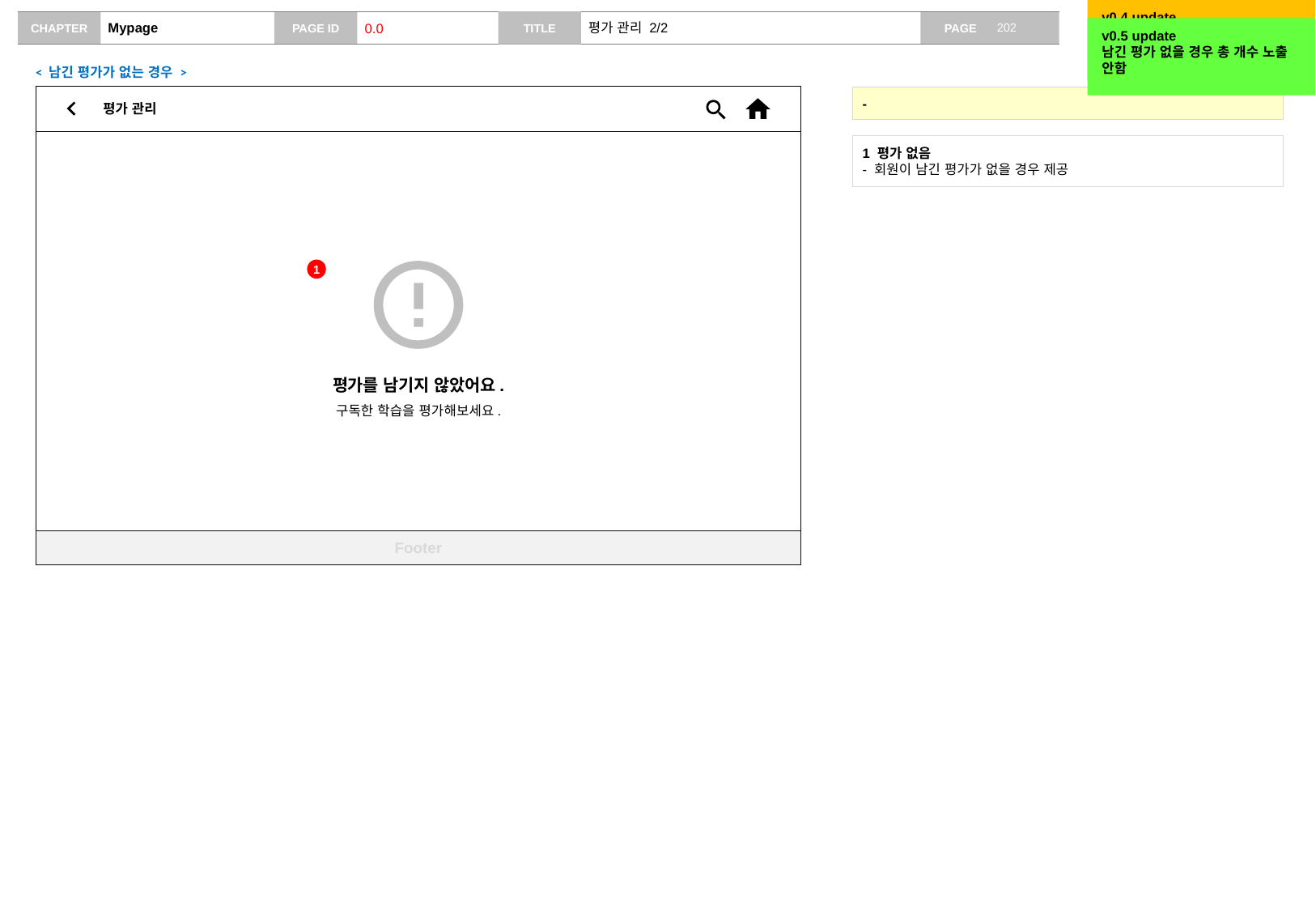

v0.4 update
no data case 추가
# Mypage
0.0
평가 관리 2/2
v0.5 update
남긴 평가 없을 경우 총 개수 노출 안함
< 남긴 평가가 없는 경우 >
평가 관리

-

1 평가 없음
- 회원이 남긴 평가가 없을 경우 제공
1

평가를 남기지 않았어요.
구독한 학습을 평가해보세요.
Footer